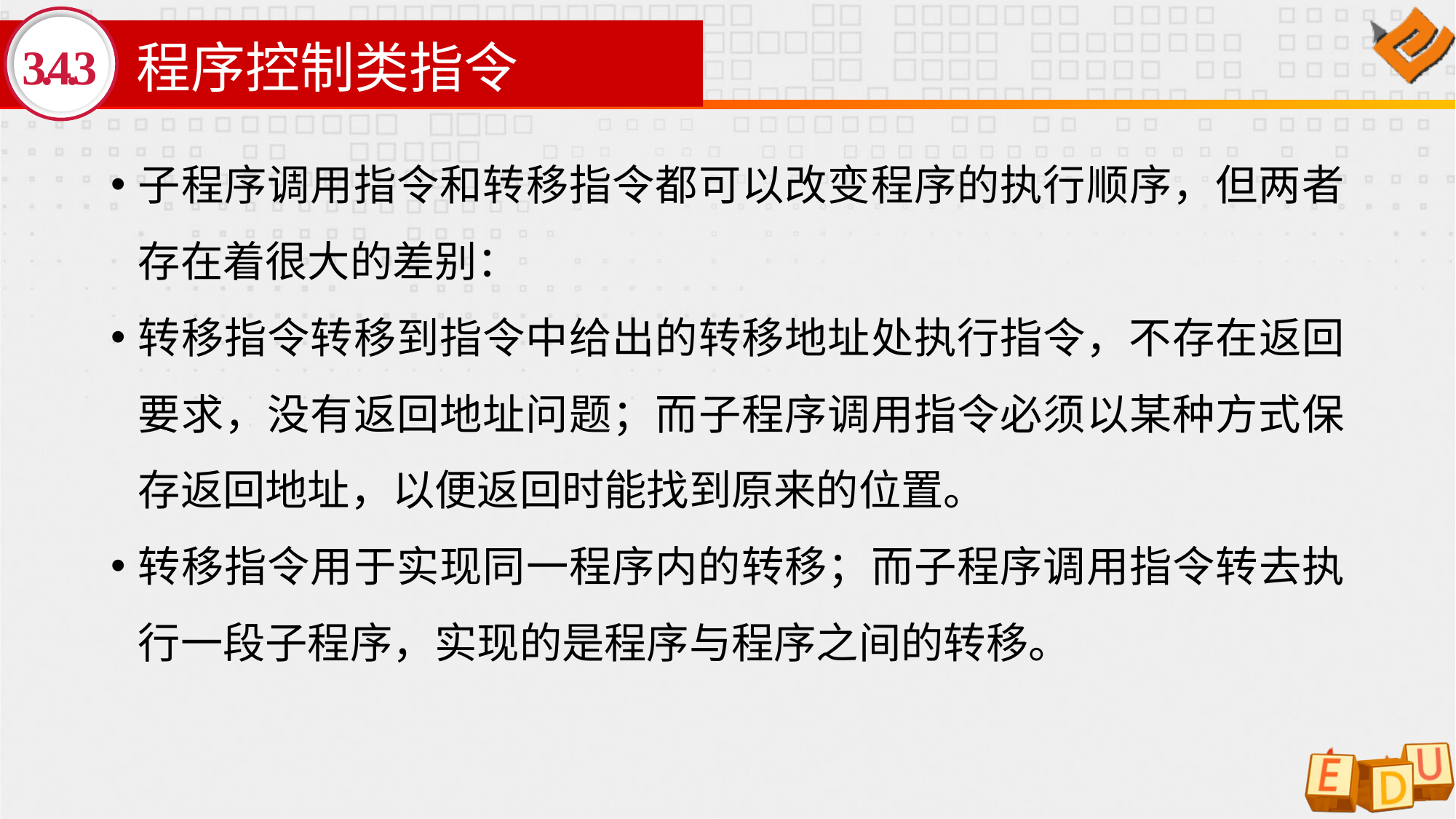

# 程序控制类指令
3.4.3
子程序调用指令和转移指令都可以改变程序的执行顺序，但两者存在着很大的差别：
转移指令转移到指令中给出的转移地址处执行指令，不存在返回要求，没有返回地址问题；而子程序调用指令必须以某种方式保存返回地址，以便返回时能找到原来的位置。
转移指令用于实现同一程序内的转移；而子程序调用指令转去执行一段子程序，实现的是程序与程序之间的转移。